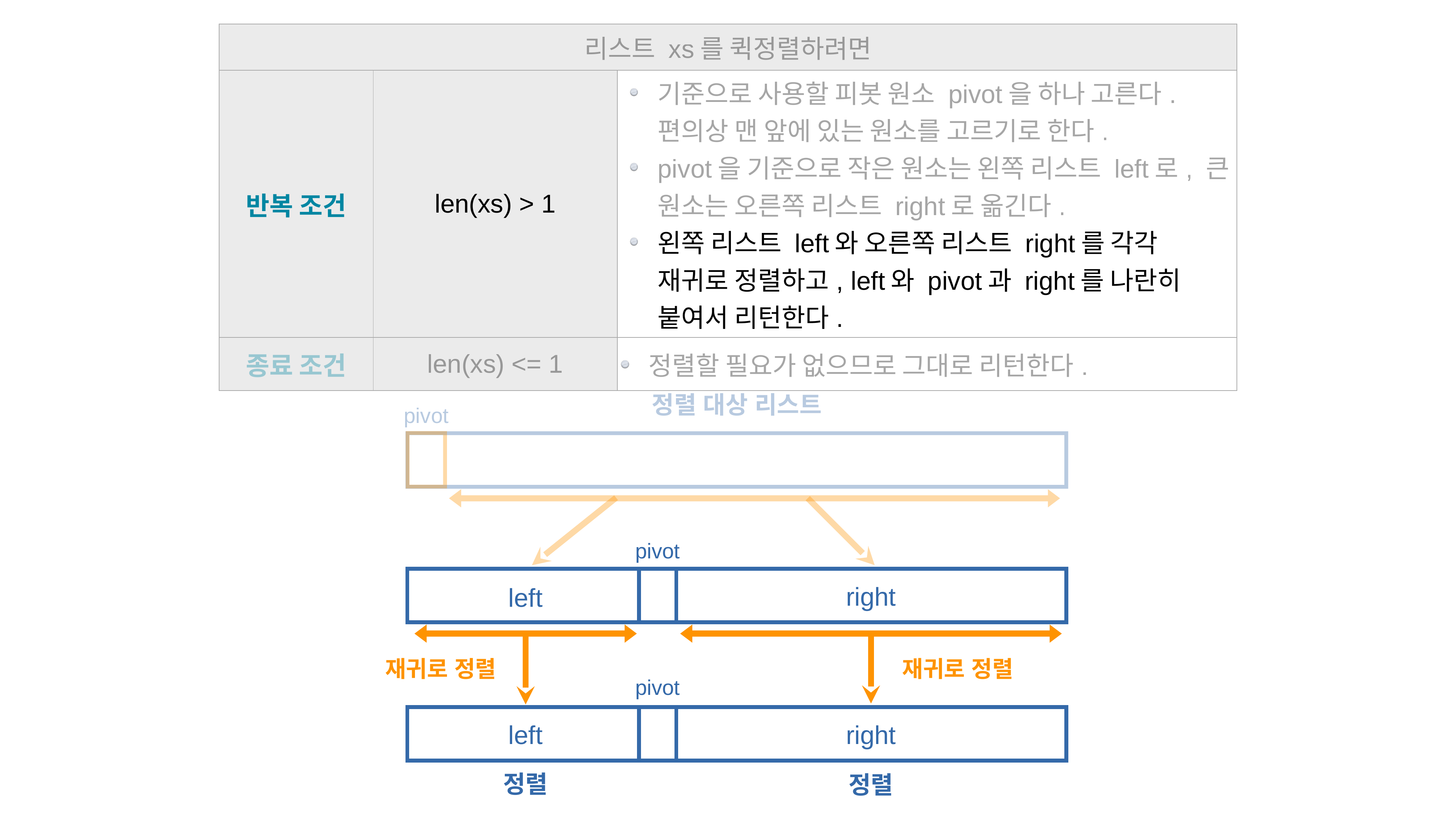

| 리스트 xs를 퀵정렬하려면 |  |  |
| --- | --- | --- |
| 반복 조건 | len(xs) > 1 | 기준으로 사용할 피봇 원소 pivot을 하나 고른다. 편의상 맨 앞에 있는 원소를 고르기로 한다. pivot을 기준으로 작은 원소는 왼쪽 리스트 left로, 큰 원소는 오른쪽 리스트 right로 옮긴다. 왼쪽 리스트 left와 오른쪽 리스트 right를 각각 재귀로 정렬하고, left와 pivot과 right를 나란히 붙여서 리턴한다. |
| 종료 조건 | len(xs) <= 1 | 정렬할 필요가 없으므로 그대로 리턴한다. |
정렬 대상 리스트
pivot

pivot

right
left

재귀로 정렬
재귀로 정렬
pivot

left
right
정렬
정렬